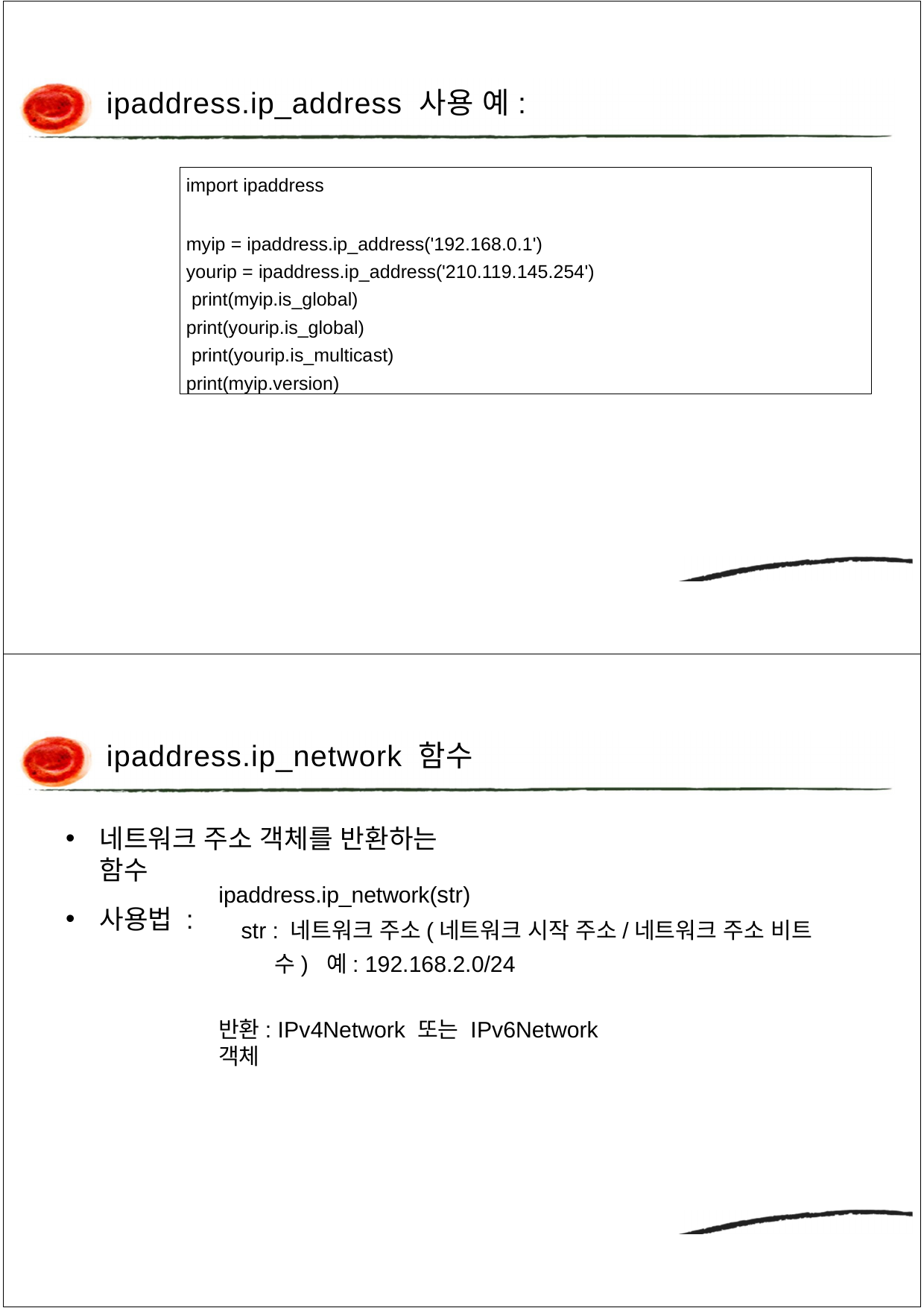

ipaddress.ip_address 사용 예:
import ipaddress

myip = ipaddress.ip_address('192.168.0.1')
yourip = ipaddress.ip_address('210.119.145.254')
 print(myip.is_global)
print(yourip.is_global)
 print(yourip.is_multicast)
print(myip.version)

ipaddress.ip_network 함수
네트워크 주소 객체를 반환하는 함수
사용법 :
ipaddress.ip_network(str)
str : 네트워크 주소(네트워크 시작 주소/네트워크 주소 비트 수)  예: 192.168.2.0/24
반환: IPv4Network 또는 IPv6Network 객체